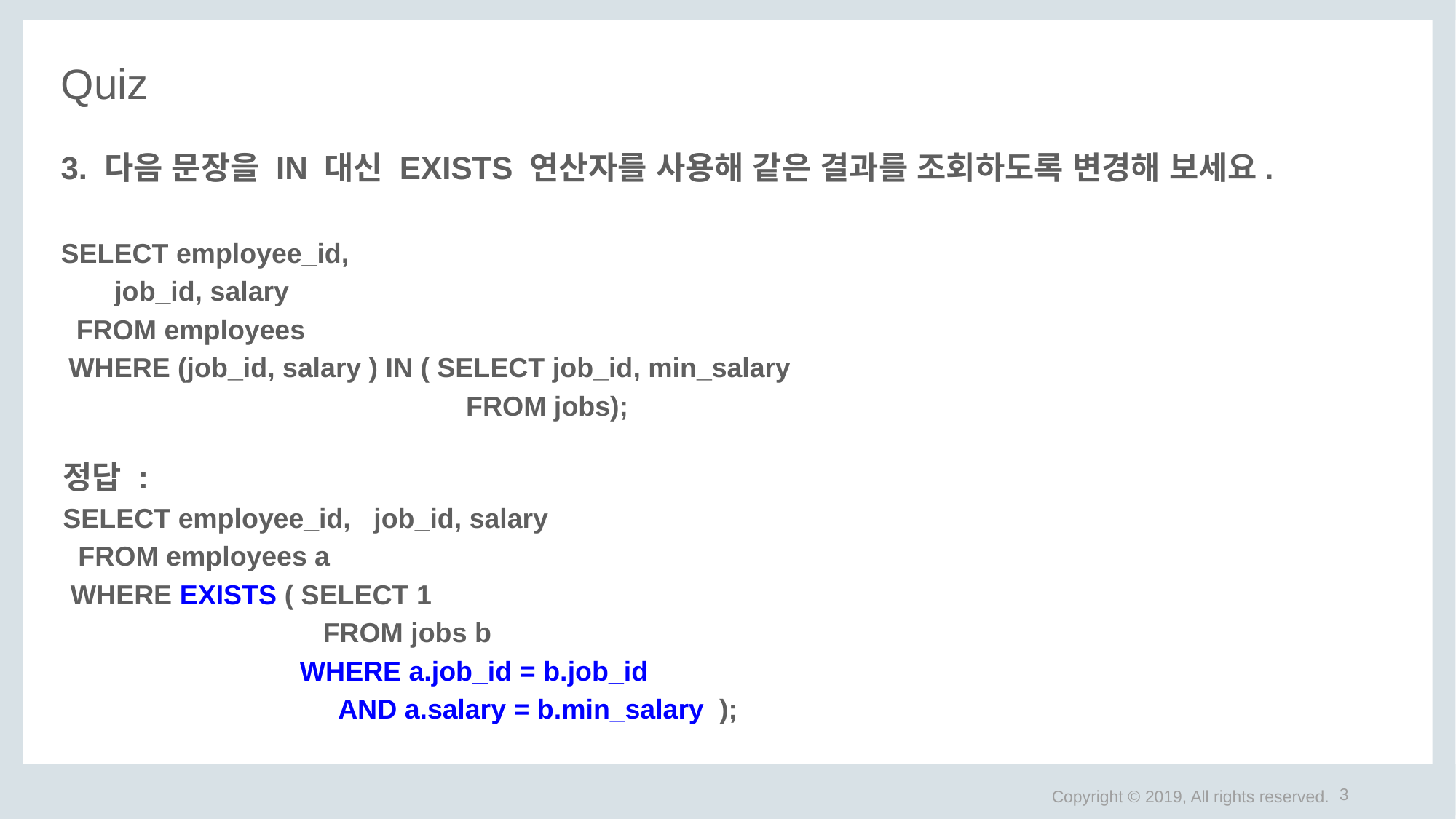

# Quiz
3. 다음 문장을 IN 대신 EXISTS 연산자를 사용해 같은 결과를 조회하도록 변경해 보세요.

SELECT employee_id,
       job_id, salary
  FROM employees
 WHERE (job_id, salary ) IN ( SELECT job_id, min_salary
                                                     FROM jobs);
정답 :
SELECT employee_id,   job_id, salary
  FROM employees a
 WHERE EXISTS ( SELECT 1
                                  FROM jobs b
                               WHERE a.job_id = b.job_id
                                    AND a.salary = b.min_salary  );